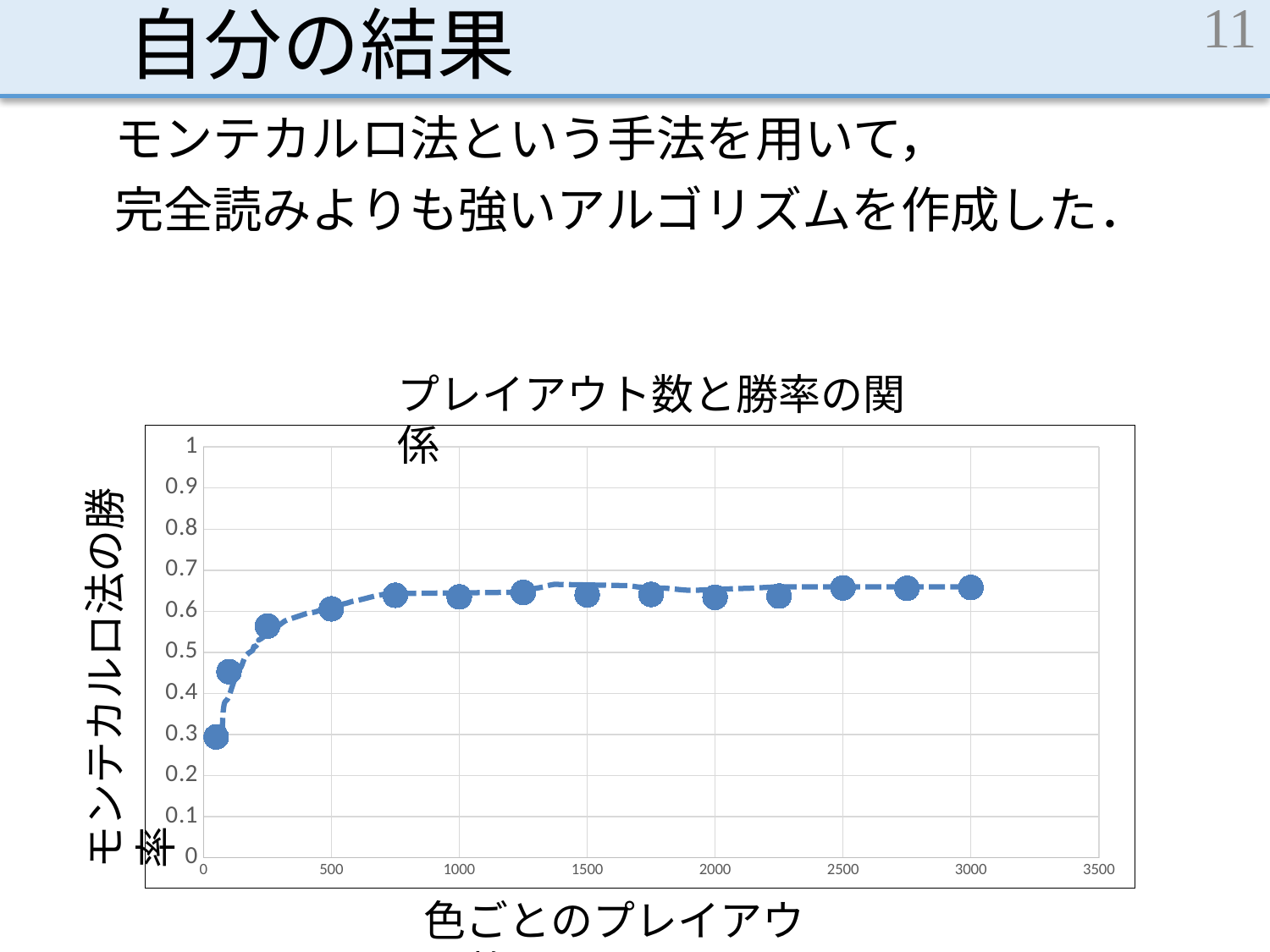

# 自分の結果
11
モンテカルロ法という手法を用いて，
完全読みよりも強いアルゴリズムを作成した．
プレイアウト数と勝率の関係

### Chart

| Category |  |
|---|---|
モンテカルロ法の勝率
色ごとのプレイアウト数